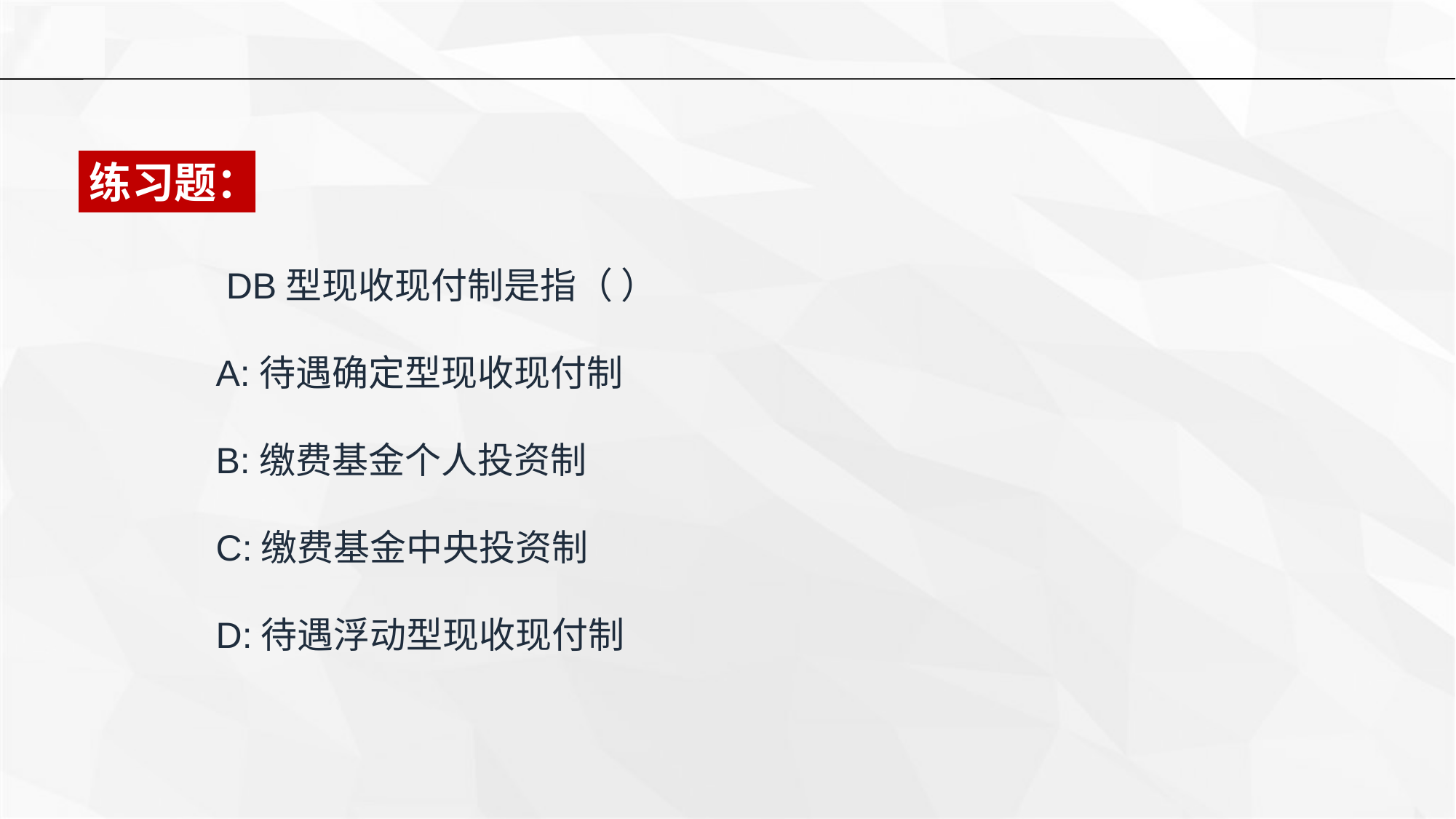

练习题：
 DB型现收现付制是指（ ）
A:待遇确定型现收现付制
B:缴费基金个人投资制
C:缴费基金中央投资制
D:待遇浮动型现收现付制